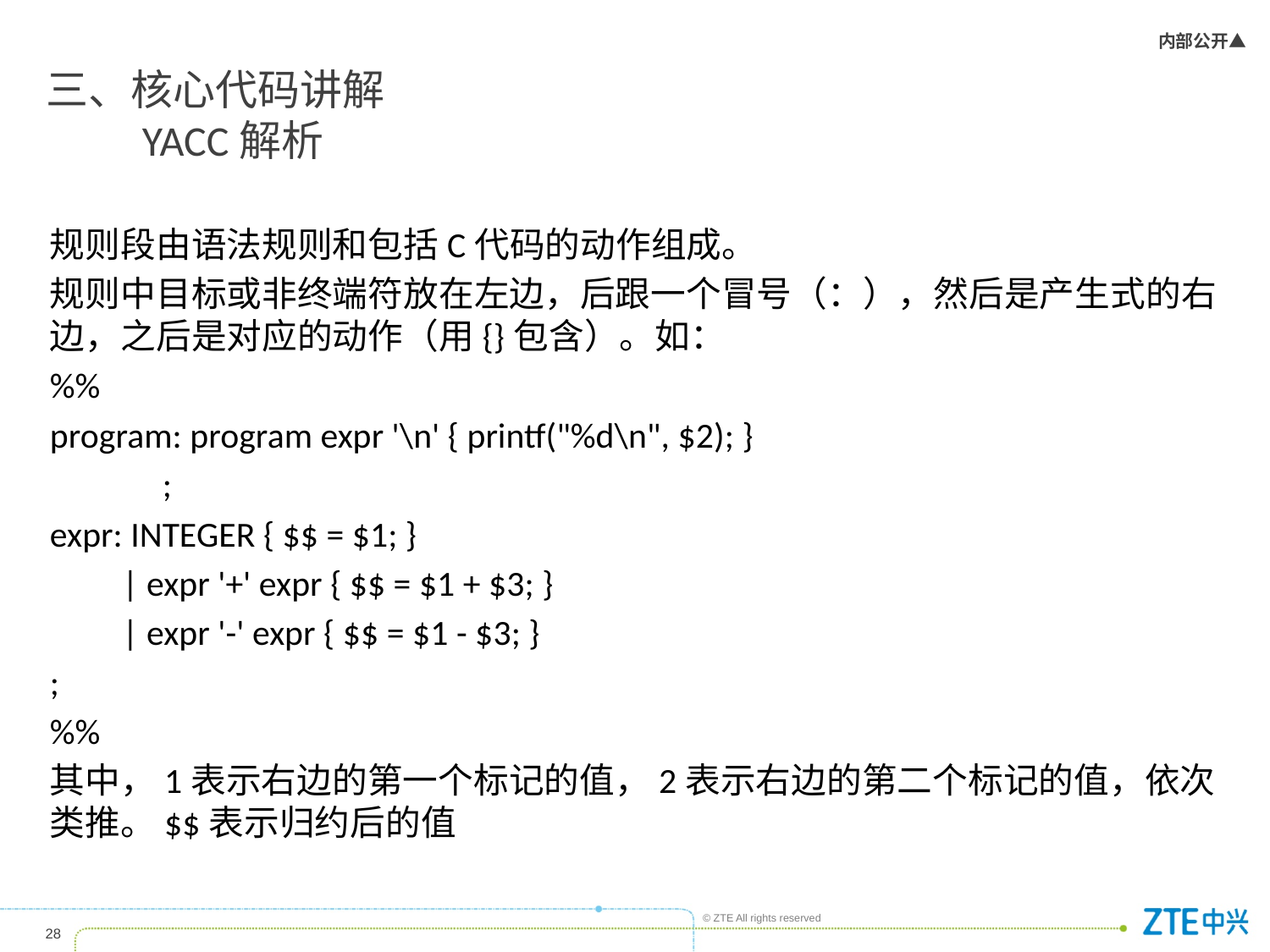

# 三、核心代码讲解 YACC解析
规则段由语法规则和包括C代码的动作组成。
规则中目标或非终端符放在左边，后跟一个冒号（：），然后是产生式的右边，之后是对应的动作（用{}包含）。如：
%%
program: program expr '\n' { printf("%d\n", $2); }
              ;
expr: INTEGER { $$ = $1; }
         | expr '+' expr { $$ = $1 + $3; }
         | expr '-' expr { $$ = $1 - $3; }
;
%%
其中，1表示右边的第一个标记的值，2表示右边的第二个标记的值，依次类推。$$表示归约后的值